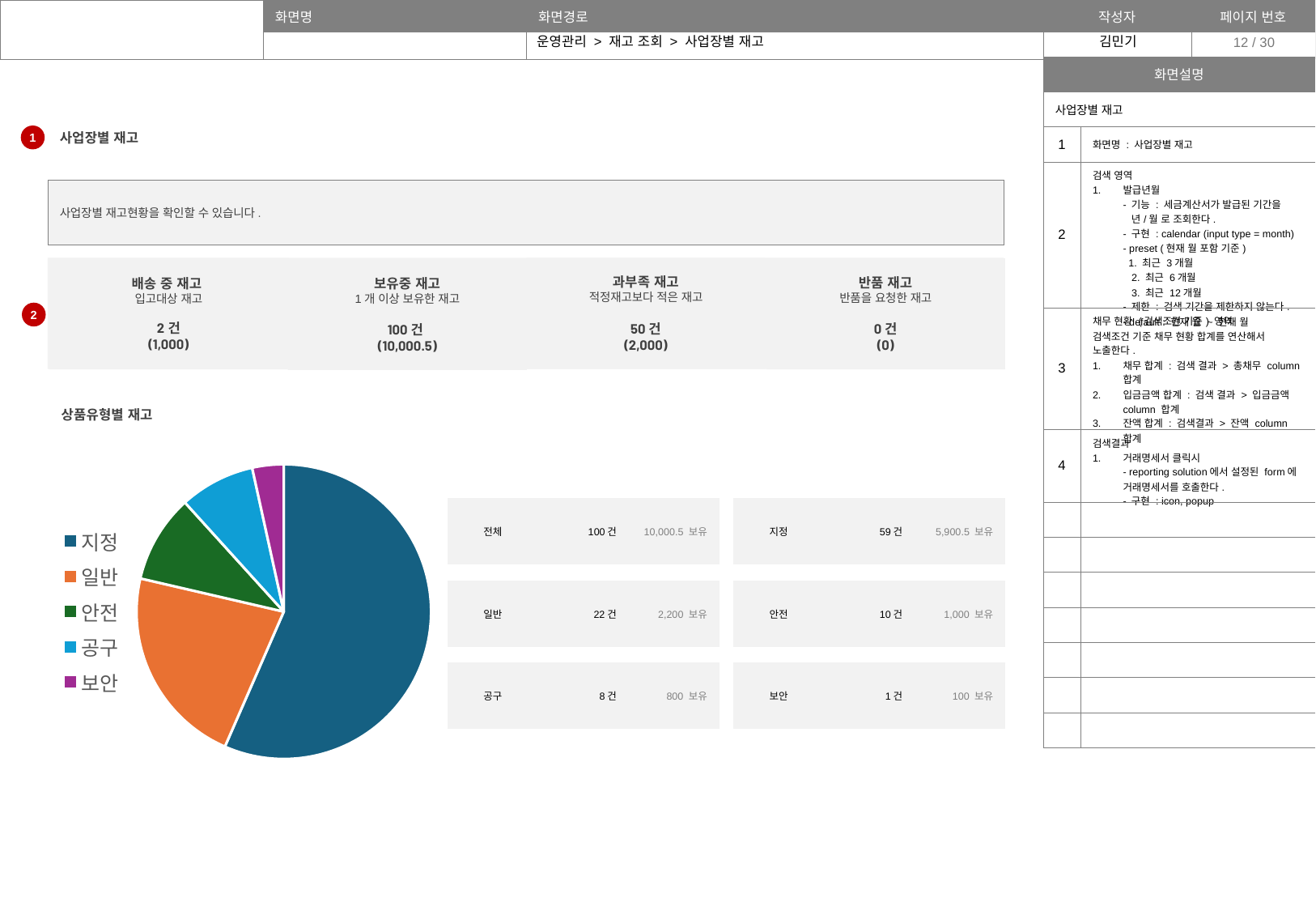

운영관리 > 재고 조회 > 사업장별 재고
12
| 주문관리 | ▼ |
| --- | --- |
| 인수/반품 | ▼ |
| 상품관리 | ▼ |
| 재고/예산 | ▼ |
| 고객센터 | ▼ |
| 운영관리 | ▼ |
| 조직 관리 | ▼ |
| 사업장 관리 |  |
| 사용자 관리 |  |
| 실적 관리 | ▼ |
| 실적조회 |  |
| 세금계산서 |  |
| 채무 관리 |  |
| 재고 조회 | ▼ |
| 사업장별 재고 |  |
| 재고 조회 |  |
| 예산운영 |  |
| 상품관리 | ▼ |
| 상품승인 |  |
| 상품진열 |  |
| 산업안전보건관리비 | ▼ |
| 산업안전보건관리비 |  |
| 산업안전관리비 월별 사용내역 |  |
| SKB산업안전보건 관리비 월별 사용내역 |  |
| 화면설명 |  |
| --- | --- |
| 사업장별 재고 |  |
| 1 | 화면명 : 사업장별 재고 |
| 2 | 검색 영역 발급년월 - 기능 : 세금계산서가 발급된 기간을 년/월 로 조회한다. - 구현 : calendar (input type = month) - preset (현재 월 포함 기준) 1. 최근 3개월 2. 최근 6개월 3. 최근 12개월 - 제한 : 검색 기간을 제한하지 않는다. - default : 현재 월 ~ 현재 월 |
| 3 | 채무 현황 (검색조건 기준) 영역 검색조건 기준 채무 현황 합계를 연산해서 노출한다. 채무 합계 : 검색 결과 > 총채무 column 합계 입금금액 합계 : 검색 결과 > 입금금액 column 합계 잔액 합계 : 검색결과 > 잔액 column 합계 |
| 4 | 검색결과 거래명세서 클릭시 - reporting solution에서 설정된 form에 거래명세서를 호출한다. - 구현 : icon, popup |
|  |  |
|  |  |
|  |  |
|  |  |
|  |  |
|  |  |
|  |  |
사업장별 재고
1
사업장별 재고현황을 확인할 수 있습니다.

과부족 재고
적정재고보다 적은 재고

50건
(2,000)
배송 중 재고
입고대상 재고

2건
(1,000)
반품 재고
반품을 요청한 재고

0건
(0)
보유중 재고
1개 이상 보유한 재고

100건
(10,000.5)
2
상품유형별 재고

### Chart

| Category | 상품유형별 재고 |
|---|---|
| 지정 | 8.2 |
| 일반 | 3.2 |
| 안전 | 1.4 |
| 공구 | 1.2 |
| 보안 | 0.5 |
| 전체 | 100건 | 10,000.5 보유 |
| --- | --- | --- |
| 지정 | 59건 | 5,900.5 보유 |
| --- | --- | --- |
| 일반 | 22건 | 2,200 보유 |
| --- | --- | --- |
| 안전 | 10건 | 1,000 보유 |
| --- | --- | --- |
| 공구 | 8건 | 800 보유 |
| --- | --- | --- |
| 보안 | 1건 | 100 보유 |
| --- | --- | --- |